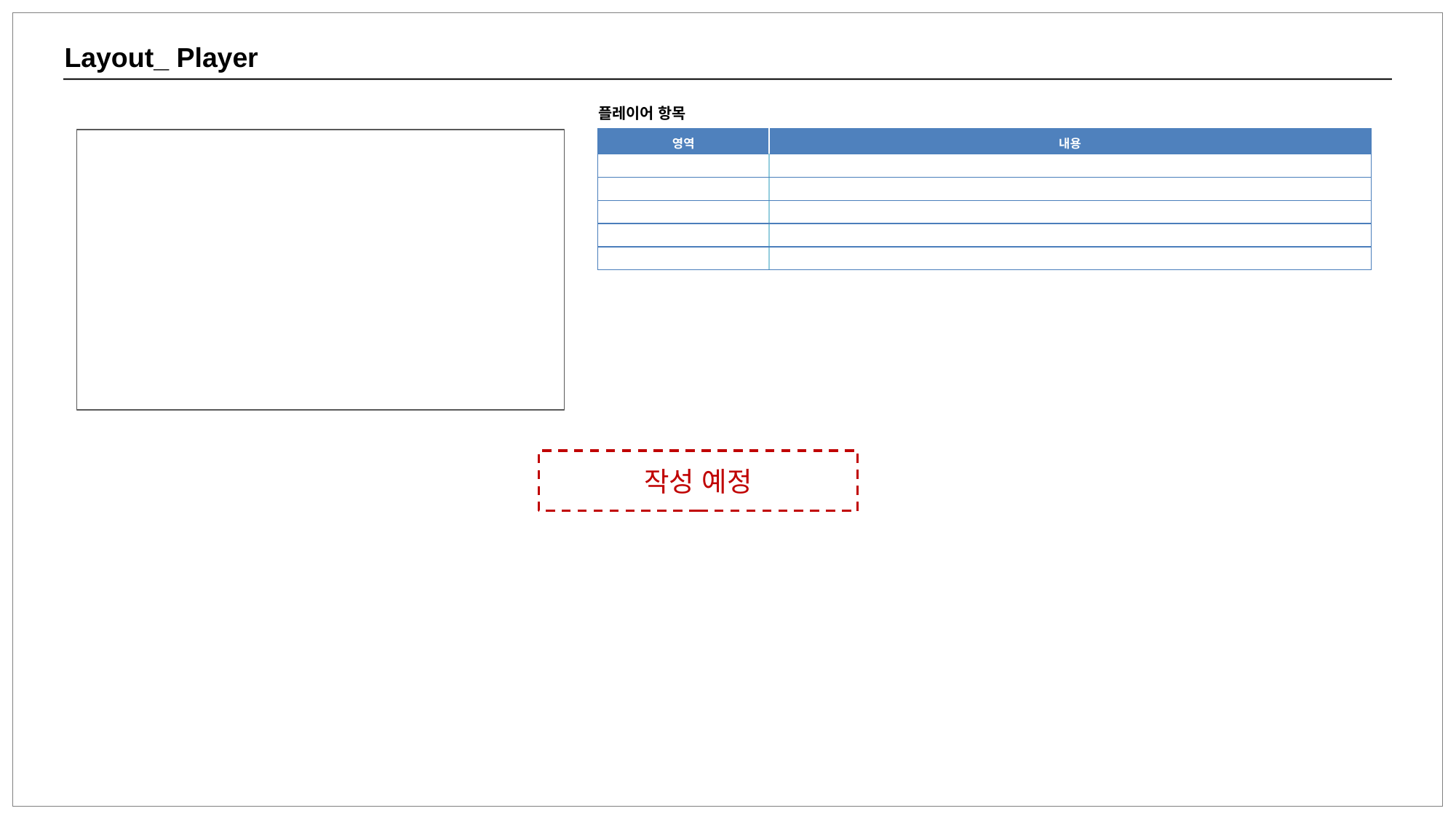

Layout_ Player
플레이어 항목
| 영역 | 내용 |
| --- | --- |
|  |  |
|  |  |
|  |  |
|  |  |
|  |  |

작성 예정